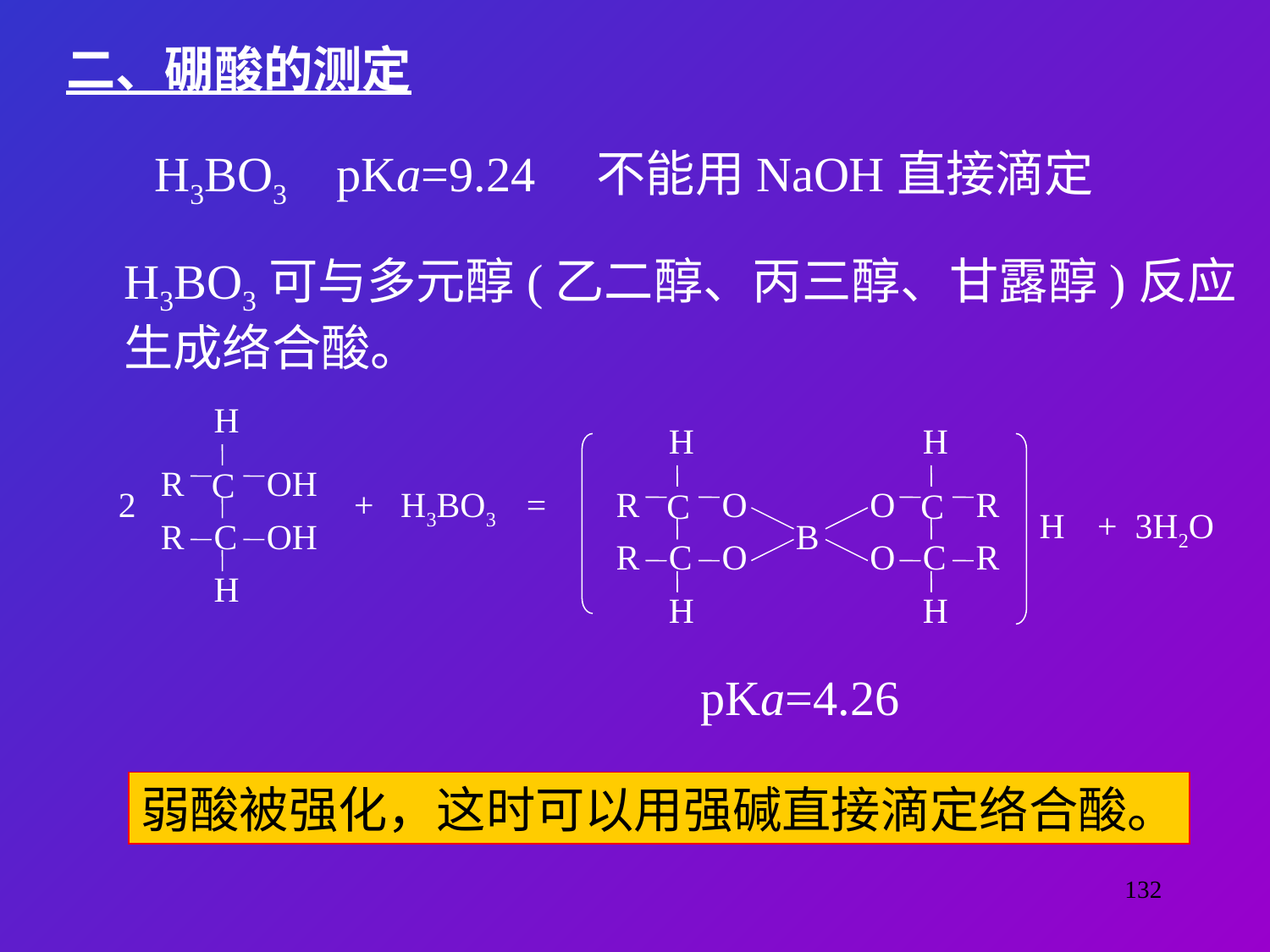

二、硼酸的测定
H3BO3    pKa=9.24    不能用NaOH直接滴定
H3BO3可与多元醇(乙二醇、丙三醇、甘露醇)反应
生成络合酸。
H
H
H

R
OH
C

2

+   H3BO3      =
R
O
O
R
C
C

H
+  3H2O
R
C
OH

B

R
C
O
O
C
R

H

H
H
pKa=4.26
弱酸被强化，这时可以用强碱直接滴定络合酸。
132